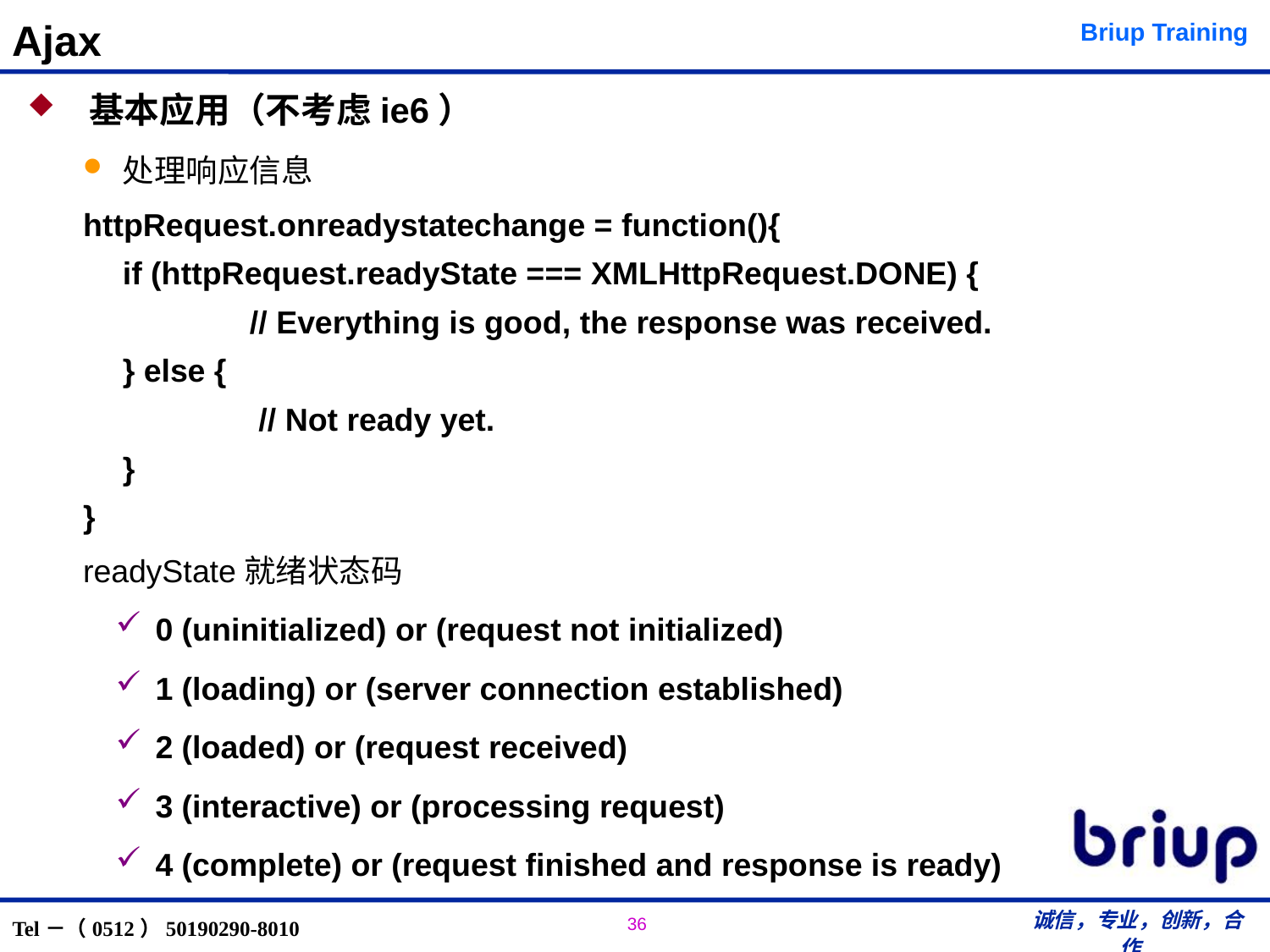

# Ajax
 基本应用（不考虑ie6）
处理响应信息
httpRequest.onreadystatechange = function(){
	if (httpRequest.readyState === XMLHttpRequest.DONE) {
		// Everything is good, the response was received.
	} else {
		 // Not ready yet.
	}
}
readyState就绪状态码
0 (uninitialized) or (request not initialized)
1 (loading) or (server connection established)
2 (loaded) or (request received)
3 (interactive) or (processing request)
4 (complete) or (request finished and response is ready)